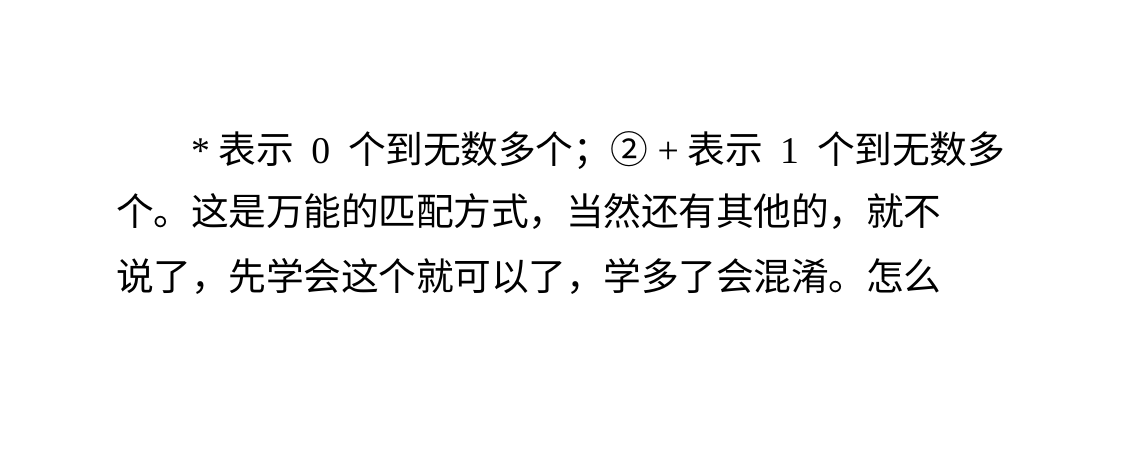

*表示 0 个到无数多个；②+表示 1 个到无数多

个。这是万能的匹配方式，当然还有其他的，就不

说了，先学会这个就可以了，学多了会混淆。怎么